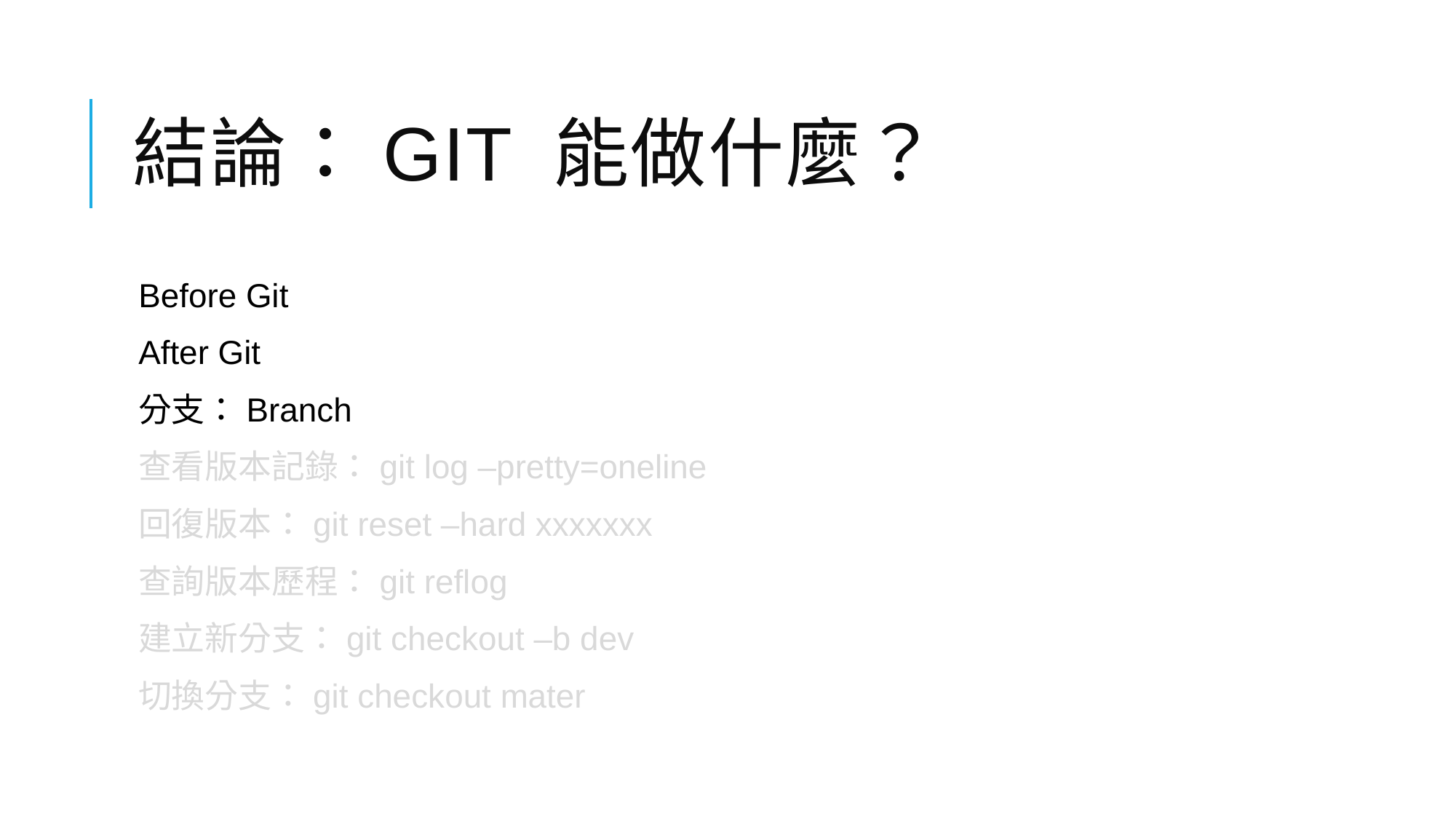

# 結論：GIT 能做什麼？
Before Git
After Git
分支：Branch
查看版本記錄：git log –pretty=oneline
回復版本：git reset –hard xxxxxxx
查詢版本歷程：git reflog
建立新分支：git checkout –b dev
切換分支：git checkout mater